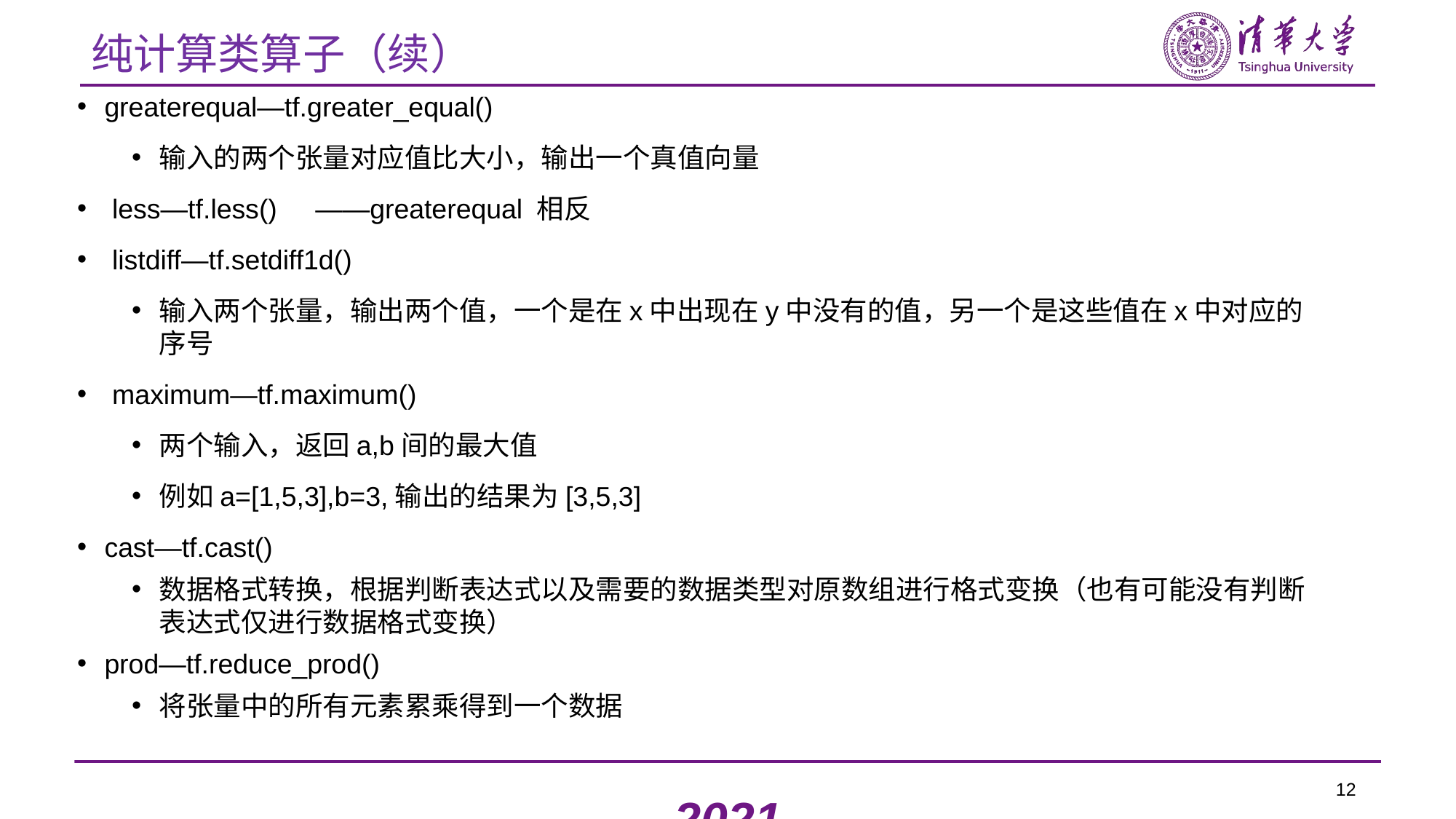

# 纯计算类算子（续）
greaterequal—tf.greater_equal()
输入的两个张量对应值比大小，输出一个真值向量
 less—tf.less()     ——greaterequal 相反
 listdiff—tf.setdiff1d()
输入两个张量，输出两个值，一个是在x中出现在y中没有的值，另一个是这些值在x中对应的序号
 maximum—tf.maximum()
两个输入，返回a,b间的最大值
例如a=[1,5,3],b=3,输出的结果为[3,5,3]
cast—tf.cast()
数据格式转换，根据判断表达式以及需要的数据类型对原数组进行格式变换（也有可能没有判断表达式仅进行数据格式变换）
prod—tf.reduce_prod()
将张量中的所有元素累乘得到一个数据
12